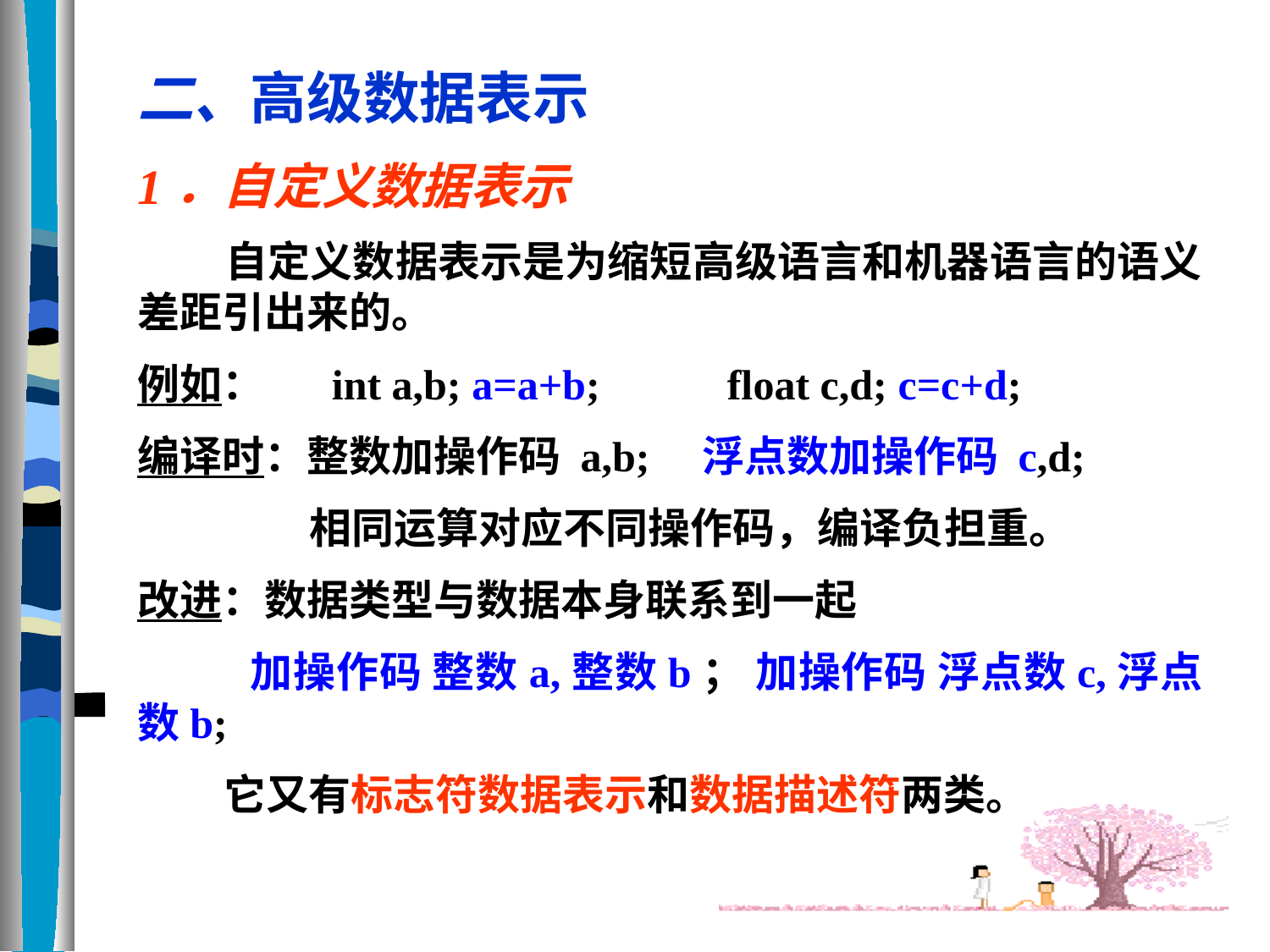

二、高级数据表示
1．自定义数据表示
        自定义数据表示是为缩短高级语言和机器语言的语义差距引出来的。
例如：      int a,b; a=a+b;            float c,d; c=c+d;
编译时：整数加操作码 a,b;    浮点数加操作码 c,d;
                 相同运算对应不同操作码，编译负担重。
改进：数据类型与数据本身联系到一起
          加操作码 整数a,整数b； 加操作码 浮点数c,浮点数b;
        它又有标志符数据表示和数据描述符两类。